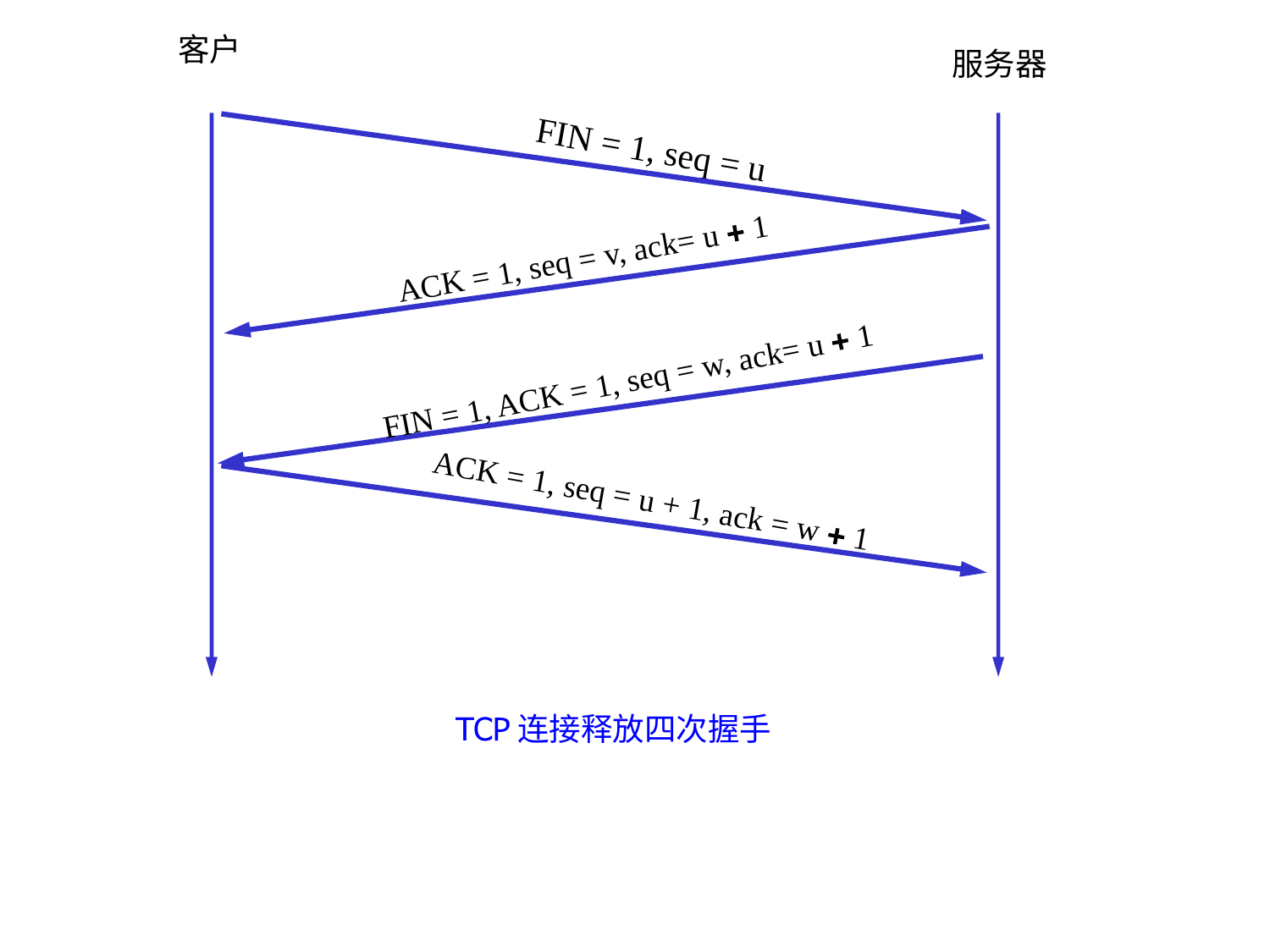

客户
服务器

FIN = 1, seq = u

ACK = 1, seq = v, ack= u + 1
FIN = 1, ACK = 1, seq = w, ack= u + 1

ACK = 1, seq = u + 1, ack = w + 1
TCP连接释放四次握手